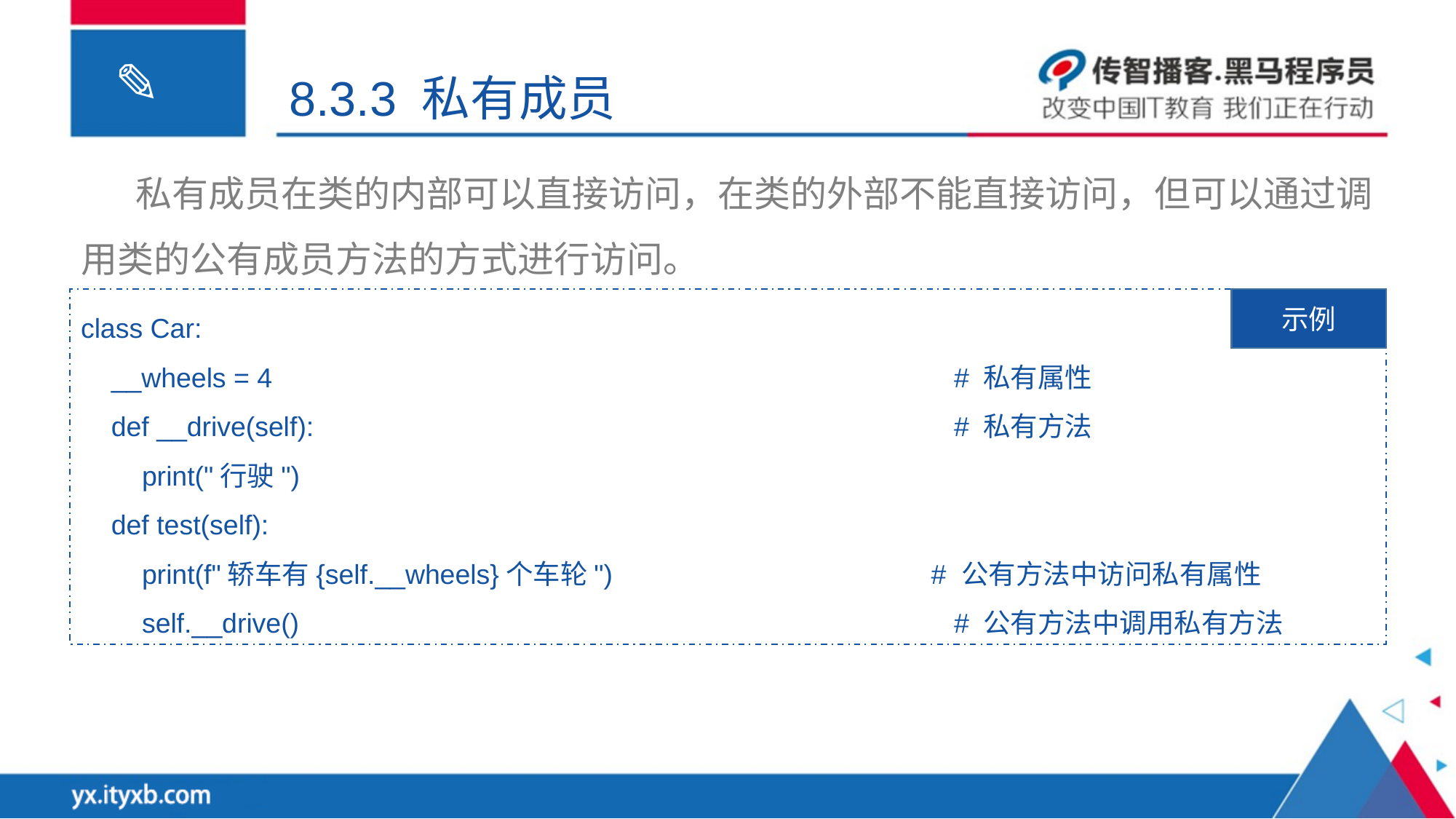

8.3.3 私有成员
私有成员在类的内部可以直接访问，在类的外部不能直接访问，但可以通过调用类的公有成员方法的方式进行访问。
class Car:
    __wheels = 4        						# 私有属性
    def __drive(self): 						# 私有方法
        print("行驶")
    def test(self):
        print(f"轿车有{self.__wheels}个车轮") 	                                        # 公有方法中访问私有属性
        self.__drive()                                                                        	# 公有方法中调用私有方法
示例